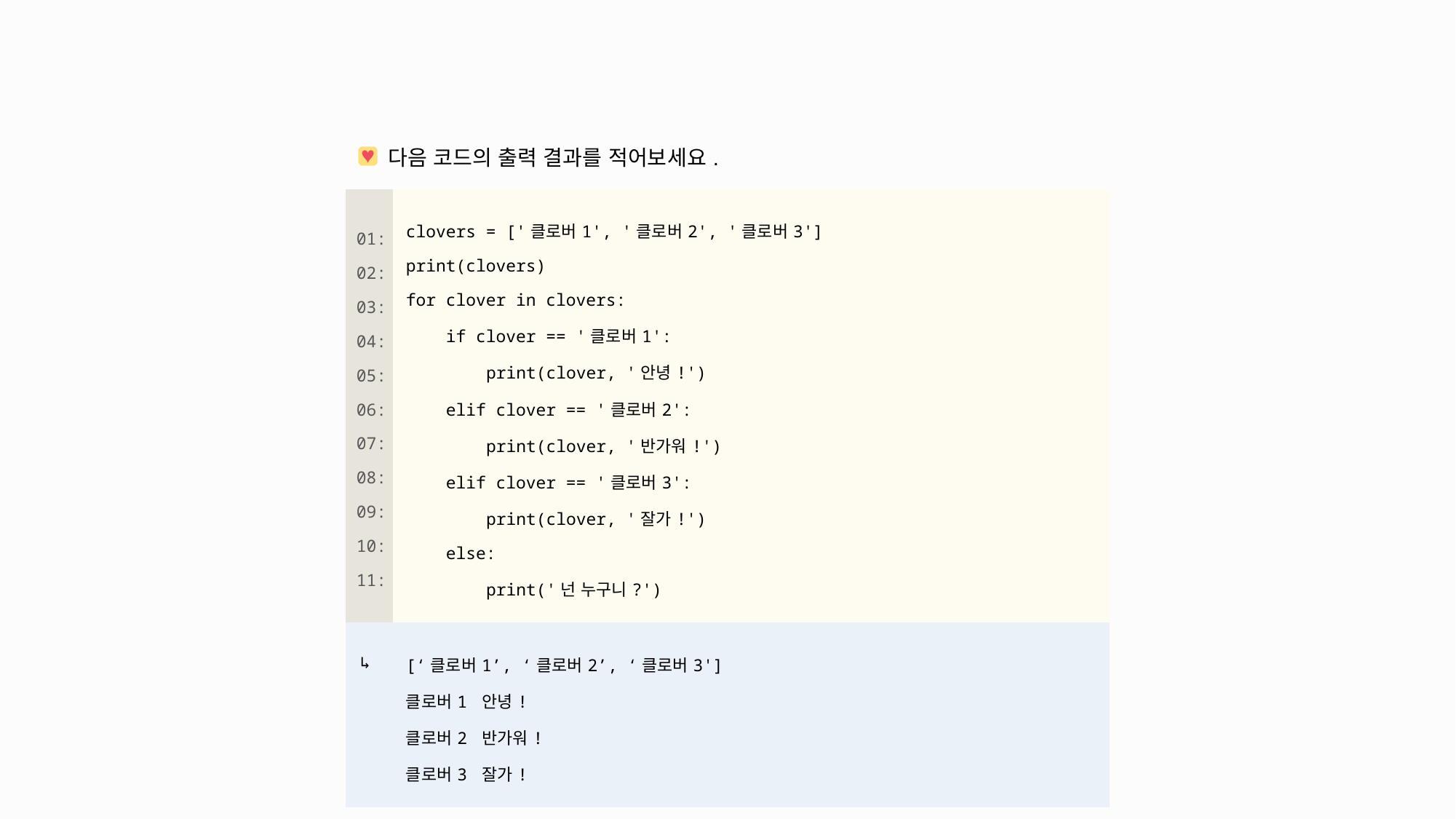

| 다음 코드의 출력 결과를 적어보세요. |  |
| --- | --- |
| 01: 02: 03: 04: 05: 06: 07: 08: 09: 10: 11: | clovers = ['클로버1', '클로버2', '클로버3'] print(clovers) for clover in clovers: if clover == '클로버1': print(clover, '안녕!') elif clover == '클로버2': print(clover, '반가워!') elif clover == '클로버3': print(clover, '잘가!') else: print('넌 누구니?') |
| ↳ | [‘클로버1’, ‘클로버2’, ‘클로버3'] 클로버1 안녕! 클로버2 반가워! 클로버3 잘가! |